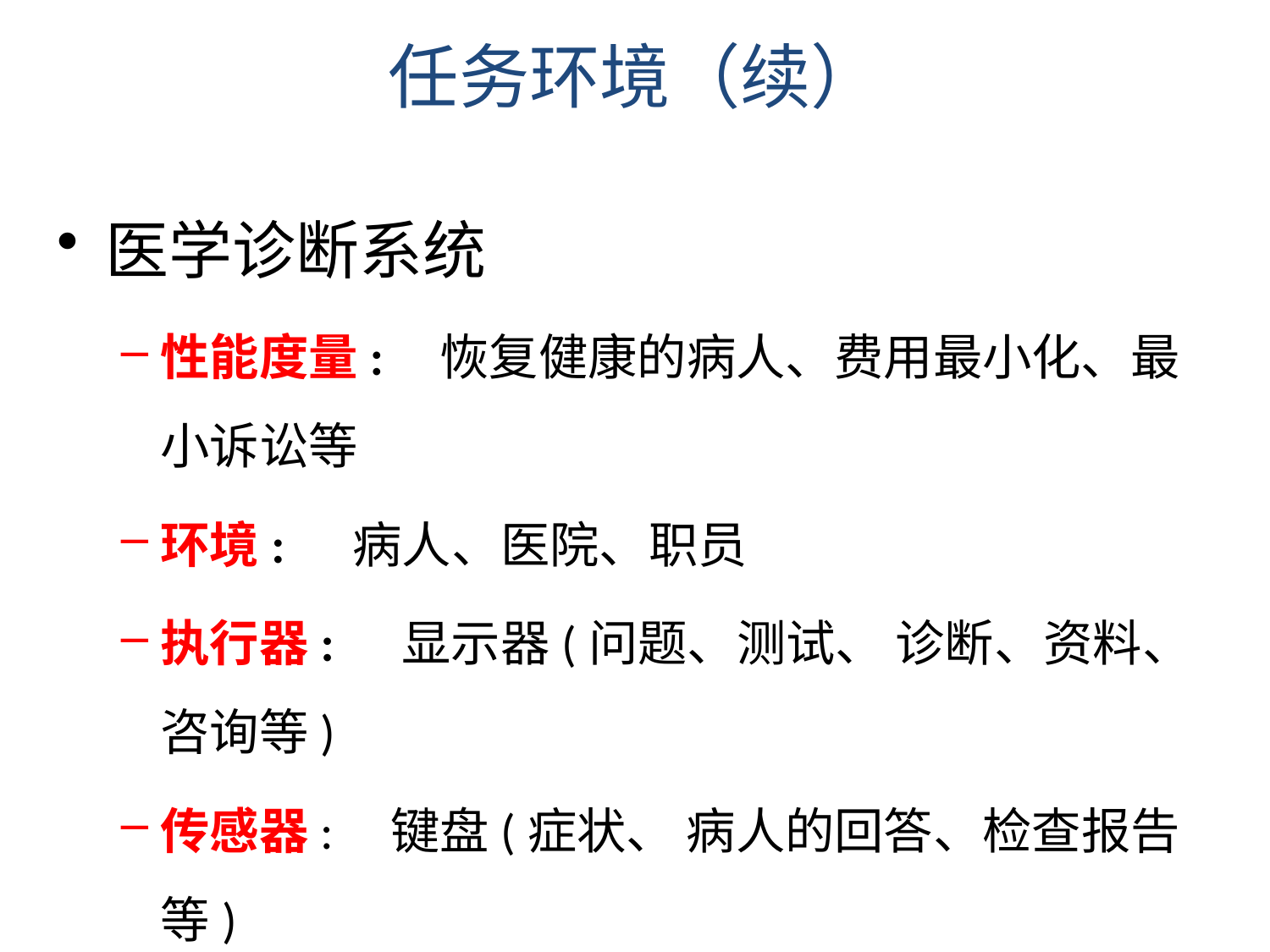

任务环境（续）
医学诊断系统
性能度量:    恢复健康的病人、费用最小化、最小诉讼等
环境:     病人、医院、职员
执行器:     显示器(问题、测试、 诊断、资料、咨询等)
传感器:    键盘(症状、 病人的回答、检查报告等)